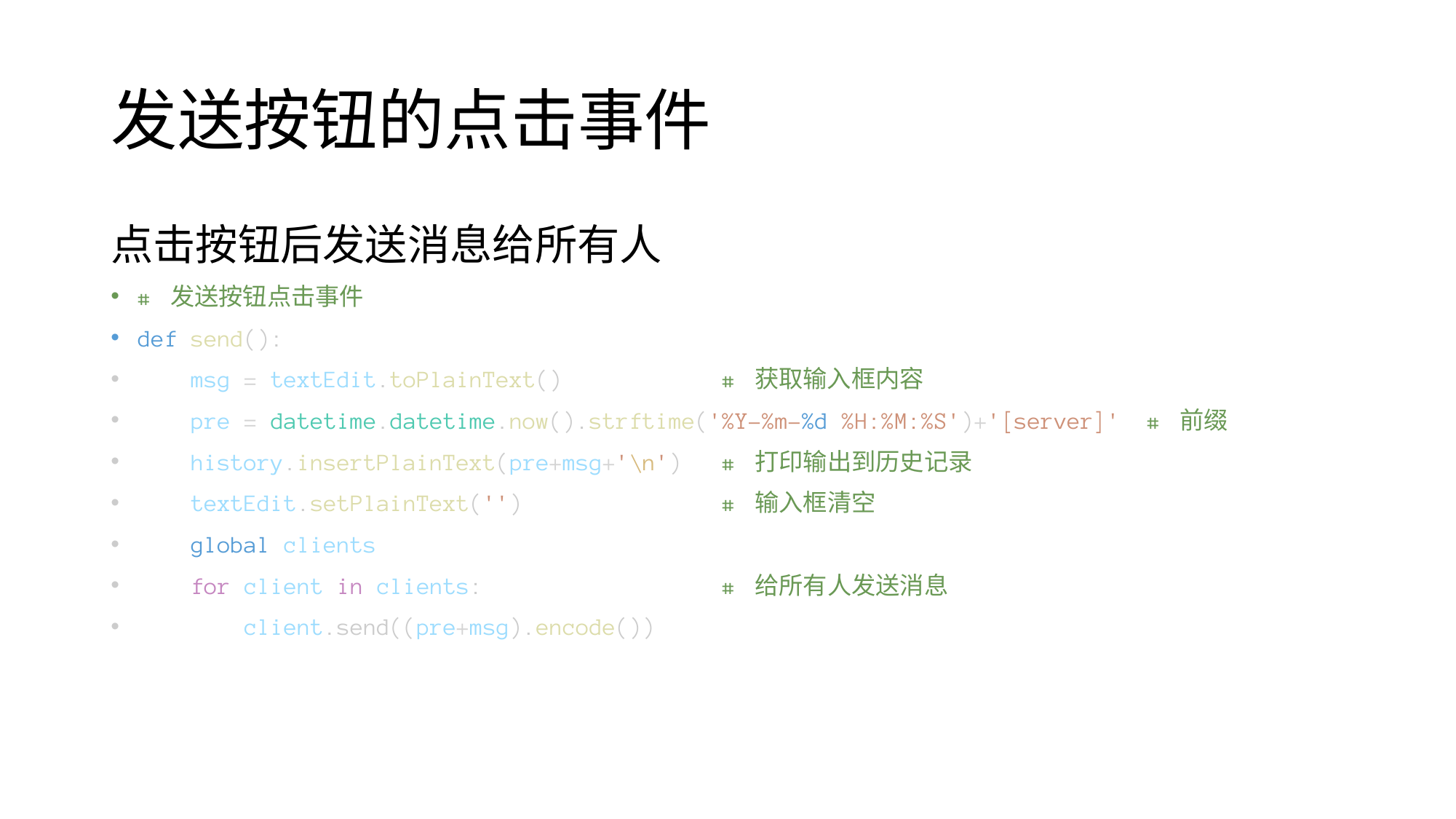

# 发送按钮的点击事件
点击按钮后发送消息给所有人
# 发送按钮点击事件
def send():
    msg = textEdit.toPlainText()            # 获取输入框内容
    pre = datetime.datetime.now().strftime('%Y-%m-%d %H:%M:%S')+'[server]'  # 前缀
    history.insertPlainText(pre+msg+'\n')   # 打印输出到历史记录
    textEdit.setPlainText('')               # 输入框清空
    global clients
    for client in clients:                  # 给所有人发送消息
        client.send((pre+msg).encode())